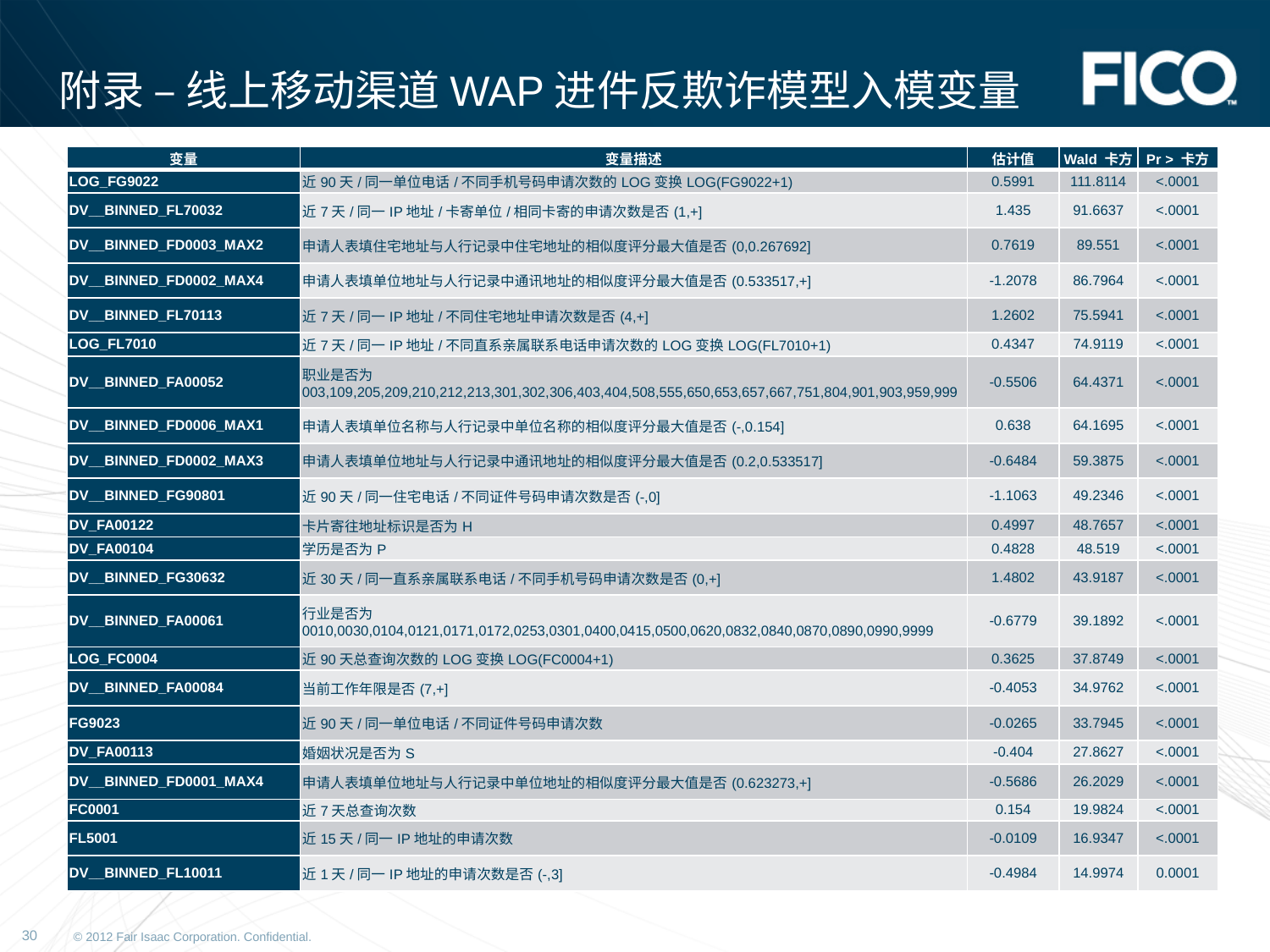

# 附录 – 线上移动渠道WAP进件反欺诈模型入模变量
| 变量 | 变量描述 | 估计值 | Wald 卡方 | Pr > 卡方 |
| --- | --- | --- | --- | --- |
| LOG\_FG9022 | 近90天/同一单位电话/不同手机号码申请次数的LOG变换LOG(FG9022+1) | 0.5991 | 111.8114 | <.0001 |
| DV\_\_BINNED\_FL70032 | 近7天/同一IP地址/卡寄单位/相同卡寄的申请次数是否(1,+] | 1.435 | 91.6637 | <.0001 |
| DV\_\_BINNED\_FD0003\_MAX2 | 申请人表填住宅地址与人行记录中住宅地址的相似度评分最大值是否(0,0.267692] | 0.7619 | 89.551 | <.0001 |
| DV\_\_BINNED\_FD0002\_MAX4 | 申请人表填单位地址与人行记录中通讯地址的相似度评分最大值是否(0.533517,+] | -1.2078 | 86.7964 | <.0001 |
| DV\_\_BINNED\_FL70113 | 近7天/同一IP地址/不同住宅地址申请次数是否(4,+] | 1.2602 | 75.5941 | <.0001 |
| LOG\_FL7010 | 近7天/同一IP地址/不同直系亲属联系电话申请次数的LOG变换LOG(FL7010+1) | 0.4347 | 74.9119 | <.0001 |
| DV\_\_BINNED\_FA00052 | 职业是否为003,109,205,209,210,212,213,301,302,306,403,404,508,555,650,653,657,667,751,804,901,903,959,999 | -0.5506 | 64.4371 | <.0001 |
| DV\_\_BINNED\_FD0006\_MAX1 | 申请人表填单位名称与人行记录中单位名称的相似度评分最大值是否(-,0.154] | 0.638 | 64.1695 | <.0001 |
| DV\_\_BINNED\_FD0002\_MAX3 | 申请人表填单位地址与人行记录中通讯地址的相似度评分最大值是否(0.2,0.533517] | -0.6484 | 59.3875 | <.0001 |
| DV\_\_BINNED\_FG90801 | 近90天/同一住宅电话/不同证件号码申请次数是否(-,0] | -1.1063 | 49.2346 | <.0001 |
| DV\_FA00122 | 卡片寄往地址标识是否为H | 0.4997 | 48.7657 | <.0001 |
| DV\_FA00104 | 学历是否为P | 0.4828 | 48.519 | <.0001 |
| DV\_\_BINNED\_FG30632 | 近30天/同一直系亲属联系电话/不同手机号码申请次数是否(0,+] | 1.4802 | 43.9187 | <.0001 |
| DV\_\_BINNED\_FA00061 | 行业是否为0010,0030,0104,0121,0171,0172,0253,0301,0400,0415,0500,0620,0832,0840,0870,0890,0990,9999 | -0.6779 | 39.1892 | <.0001 |
| LOG\_FC0004 | 近90天总查询次数的LOG变换LOG(FC0004+1) | 0.3625 | 37.8749 | <.0001 |
| DV\_\_BINNED\_FA00084 | 当前工作年限是否(7,+] | -0.4053 | 34.9762 | <.0001 |
| FG9023 | 近90天/同一单位电话/不同证件号码申请次数 | -0.0265 | 33.7945 | <.0001 |
| DV\_FA00113 | 婚姻状况是否为S | -0.404 | 27.8627 | <.0001 |
| DV\_\_BINNED\_FD0001\_MAX4 | 申请人表填单位地址与人行记录中单位地址的相似度评分最大值是否(0.623273,+] | -0.5686 | 26.2029 | <.0001 |
| FC0001 | 近7天总查询次数 | 0.154 | 19.9824 | <.0001 |
| FL5001 | 近15天/同一IP地址的申请次数 | -0.0109 | 16.9347 | <.0001 |
| DV\_\_BINNED\_FL10011 | 近1天/同一IP地址的申请次数是否(-,3] | -0.4984 | 14.9974 | 0.0001 |